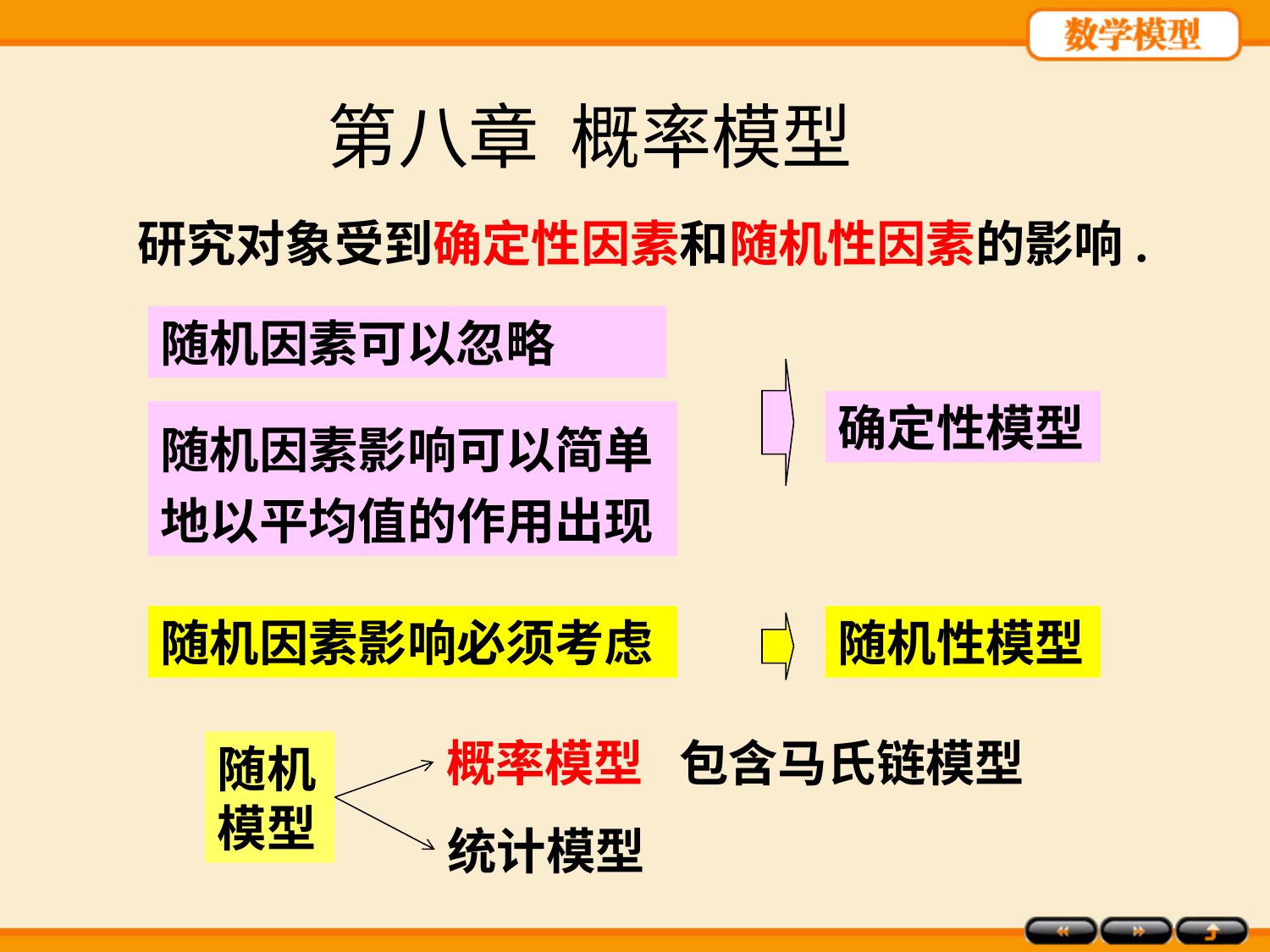

第八章  概率模型
研究对象受到确定性因素和随机性因素的影响.
随机因素可以忽略

确定性模型
随机因素影响可以简单地以平均值的作用出现
随机因素影响必须考虑
随机性模型

概率模型
包含马氏链模型
随机模型
统计模型